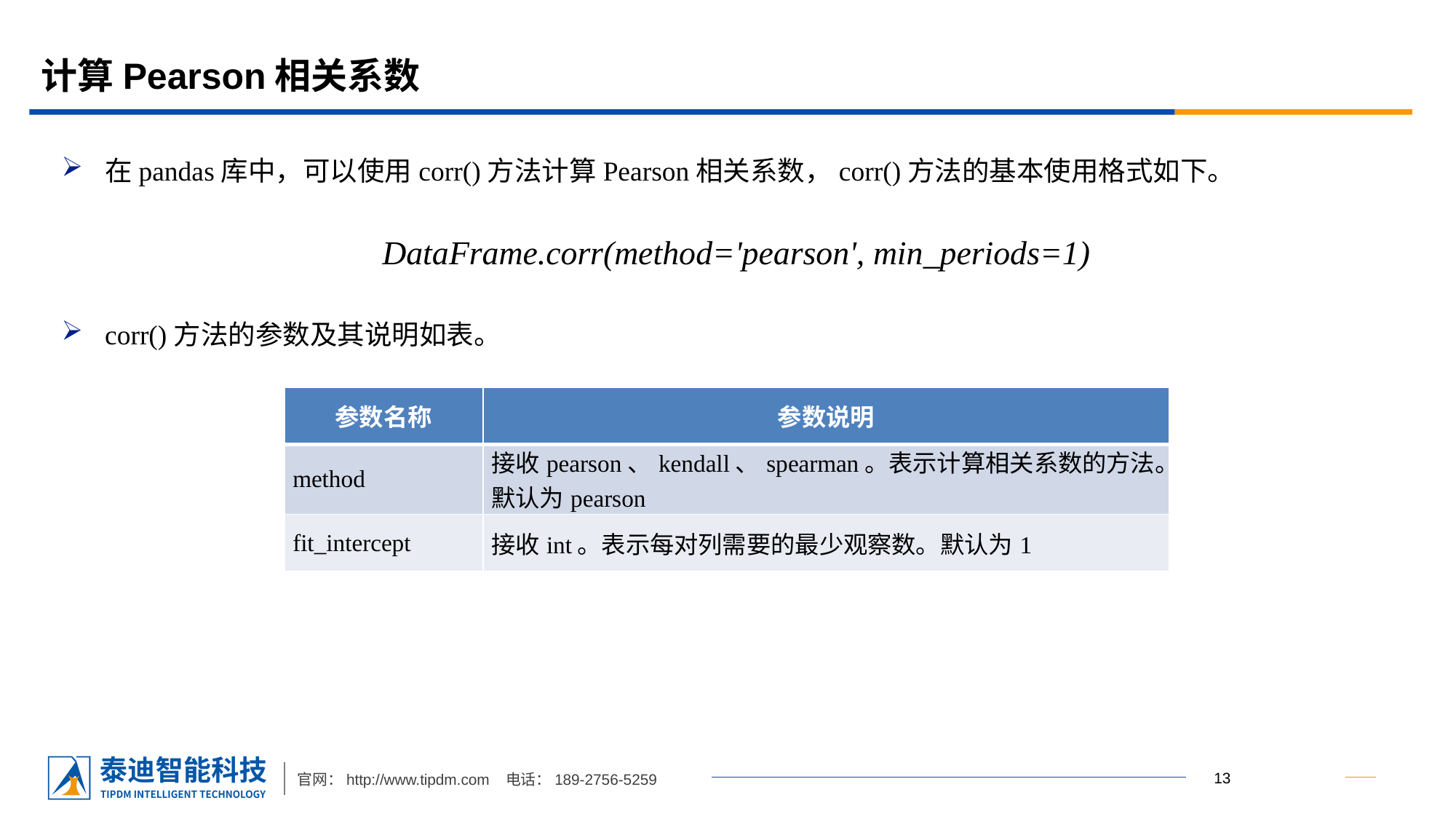

# 计算Pearson相关系数
在pandas库中，可以使用corr()方法计算Pearson相关系数，corr()方法的基本使用格式如下。

corr()方法的参数及其说明如表。
DataFrame.corr(method='pearson', min_periods=1)
| 参数名称 | 参数说明 |
| --- | --- |
| method | 接收pearson、kendall、spearman。表示计算相关系数的方法。默认为pearson |
| fit\_intercept | 接收int。表示每对列需要的最少观察数。默认为1 |